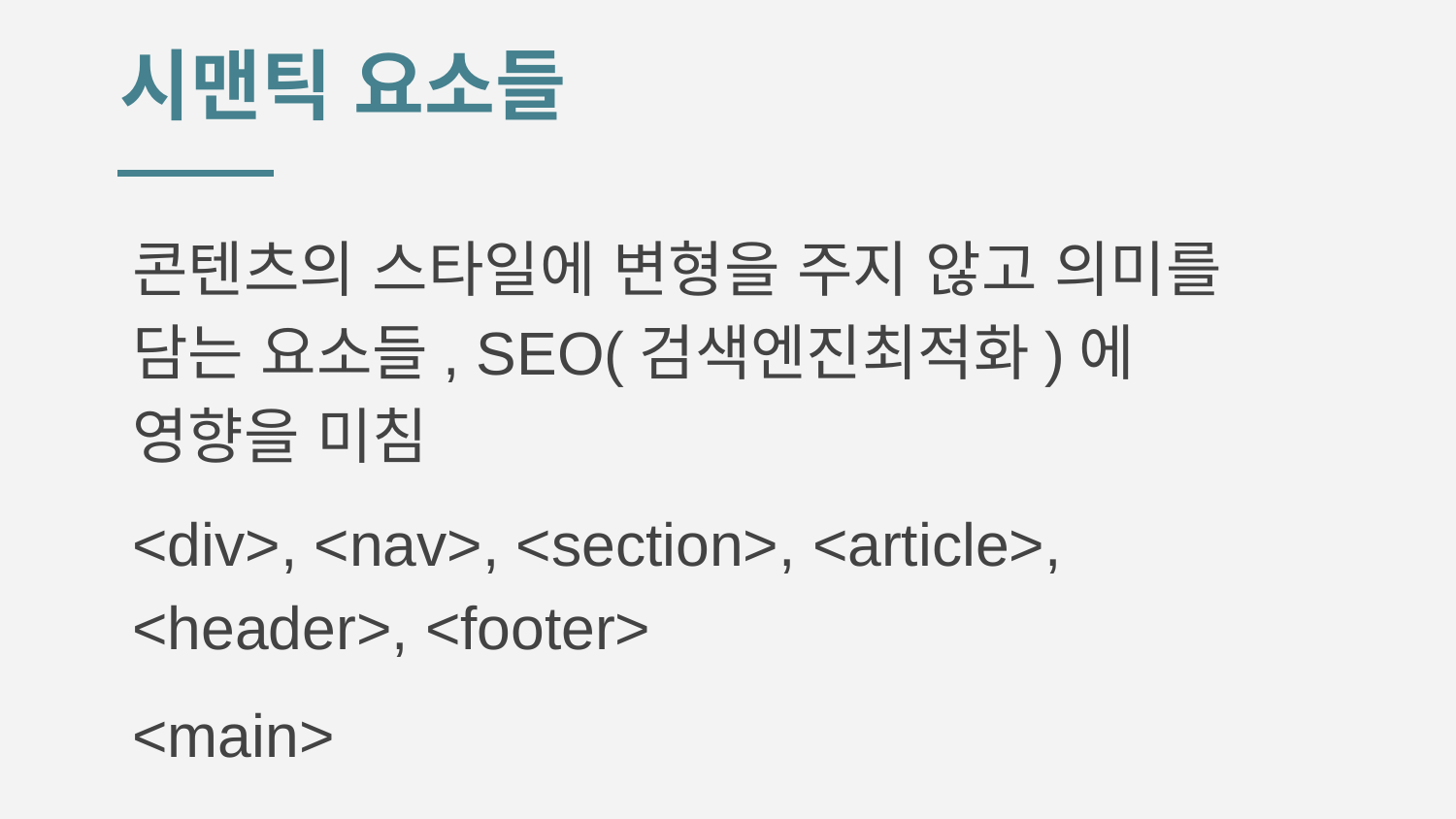

# 시맨틱 요소들
콘텐츠의 스타일에 변형을 주지 않고 의미를 담는 요소들, SEO(검색엔진최적화)에 영향을 미침
<div>, <nav>, <section>, <article>, <header>, <footer>
<main>